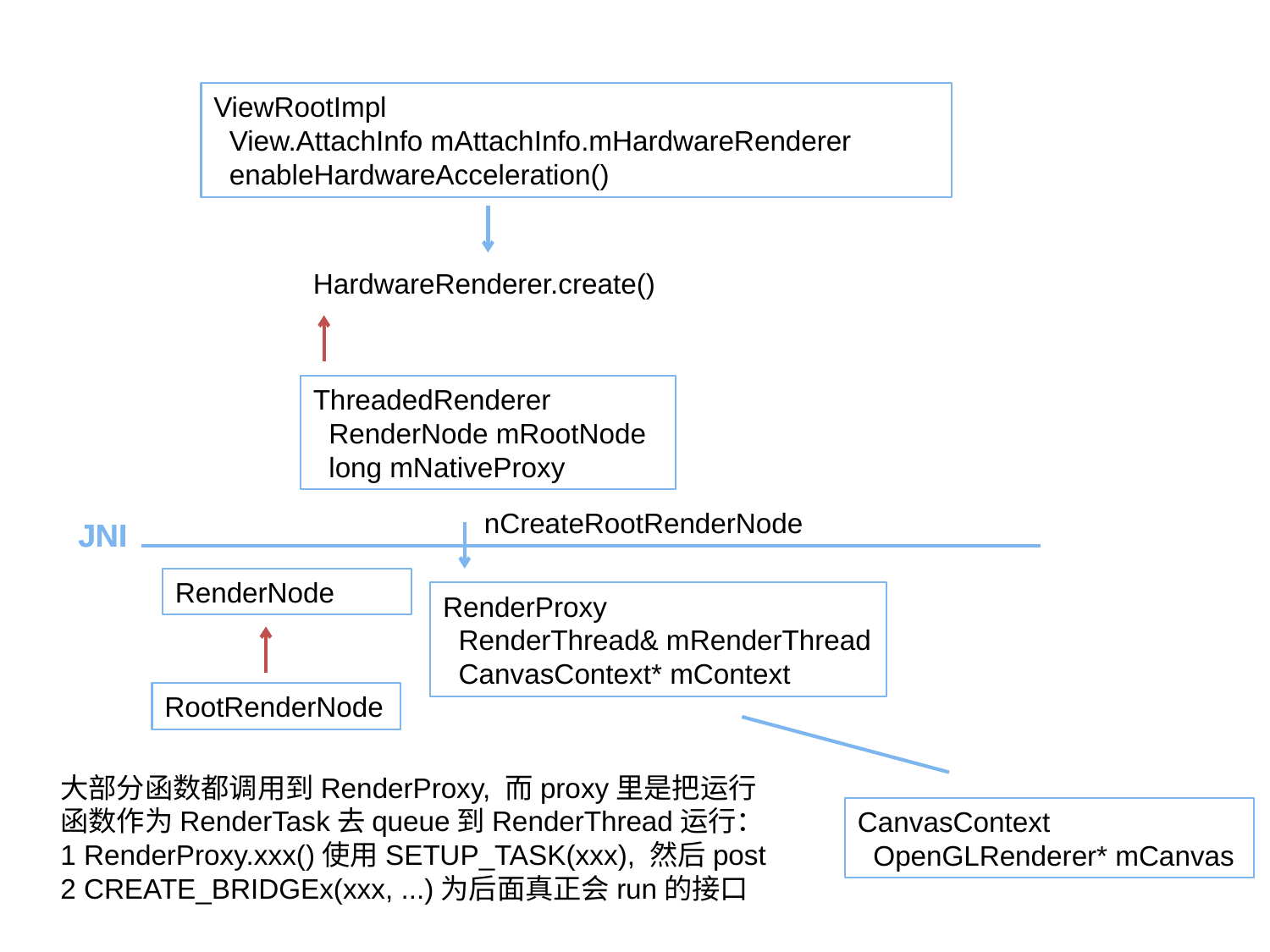

ViewRootImpl
  View.AttachInfo mAttachInfo.mHardwareRenderer
  enableHardwareAcceleration()
HardwareRenderer.create()
ThreadedRenderer
  RenderNode mRootNode
  long mNativeProxy
nCreateRootRenderNode
JNI
JNI
RenderNode
RenderProxy
  RenderThread& mRenderThread
  CanvasContext* mContext
RootRenderNode
大部分函数都调用到RenderProxy, 而proxy里是把运行函数作为RenderTask去queue到RenderThread运行：
1 RenderProxy.xxx()使用SETUP_TASK(xxx), 然后post
2 CREATE_BRIDGEx(xxx, ...)为后面真正会run的接口
CanvasContext
  OpenGLRenderer* mCanvas